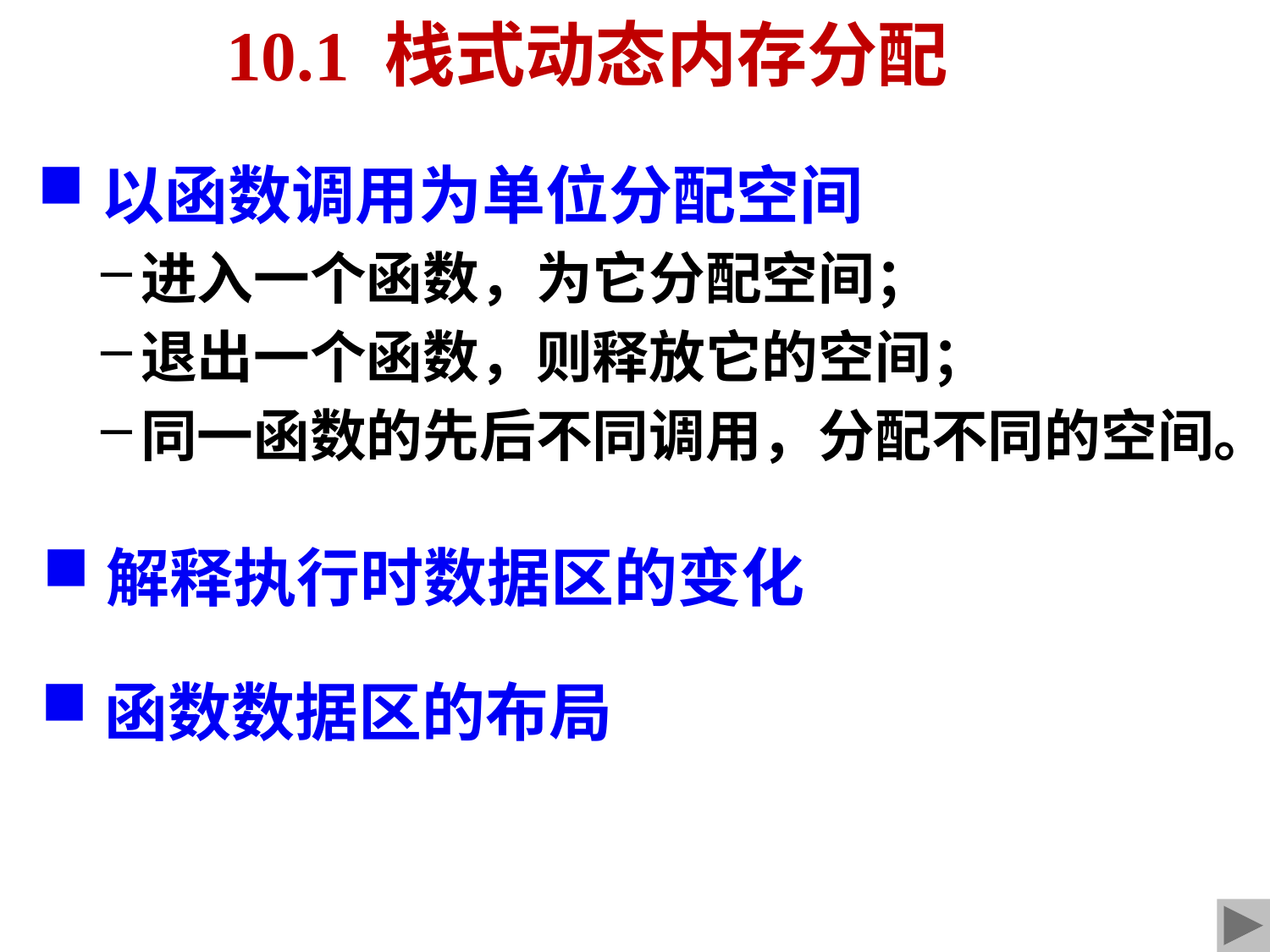

10.1 栈式动态内存分配
以函数调用为单位分配空间
进入一个函数，为它分配空间；
退出一个函数，则释放它的空间；
同一函数的先后不同调用，分配不同的空间。

解释执行时数据区的变化
函数数据区的布局